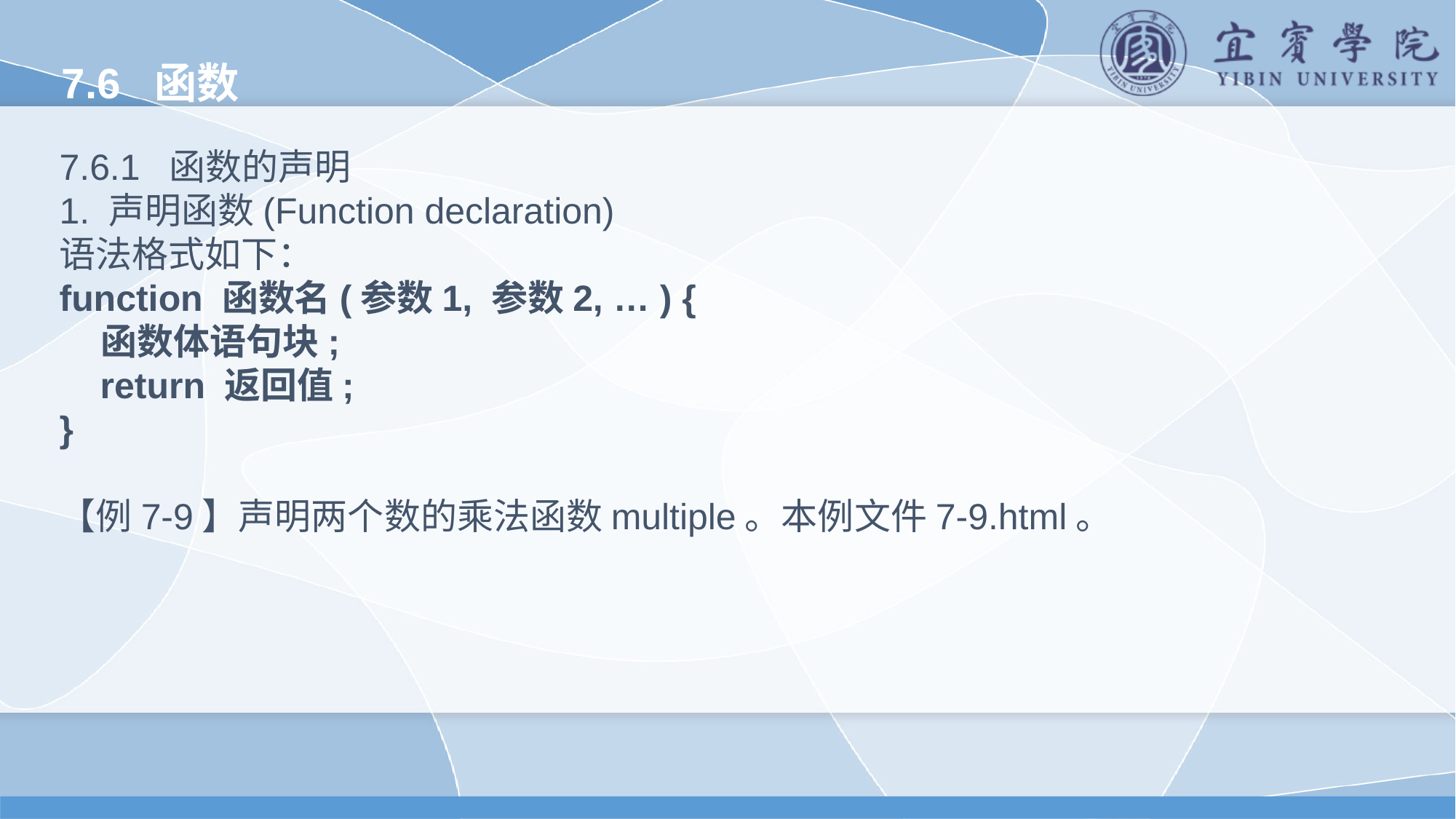

7.6  函数
7.6.1  函数的声明
1. 声明函数(Function declaration)
语法格式如下：
function 函数名(参数1, 参数2, … ) {
    函数体语句块;
    return 返回值;
}

【例7-9】声明两个数的乘法函数multiple。本例文件7-9.html。